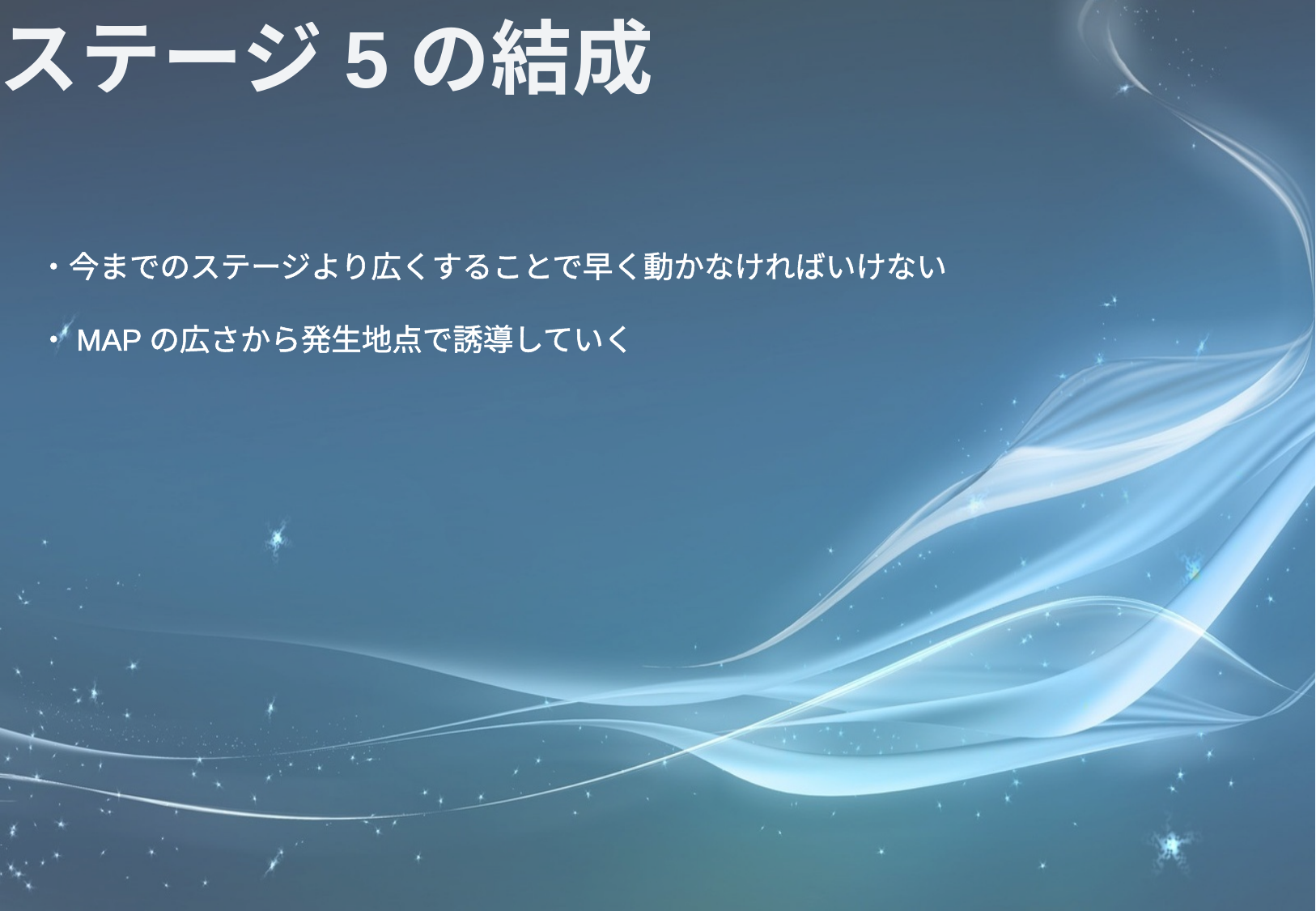

ステージ5の結成
・今までのステージより広くすることで早く動かなければいけない

・MAPの広さから発生地点で誘導していく